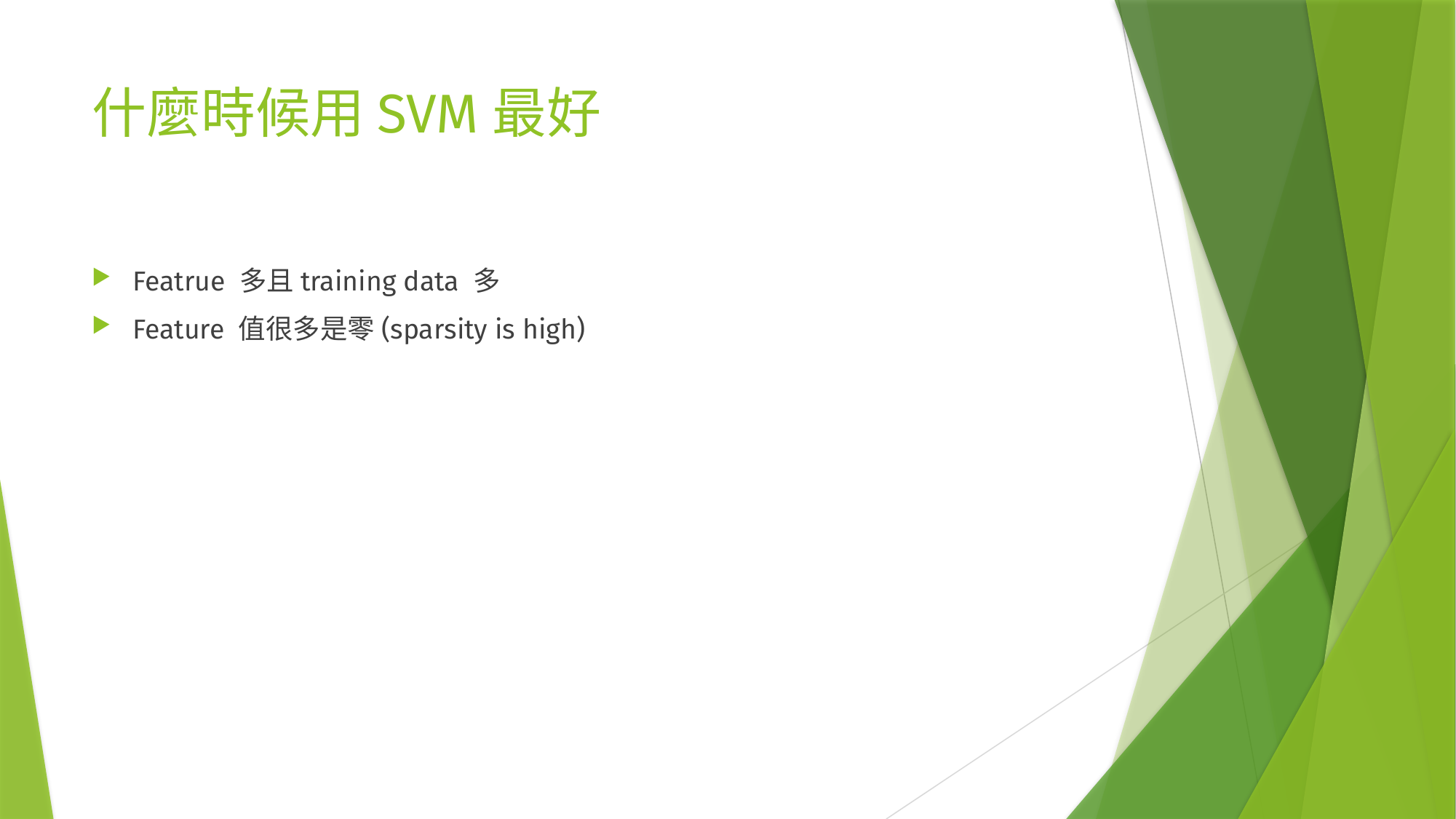

# 什麼時候用SVM最好
Featrue 多且training data 多
Feature 值很多是零(sparsity is high)